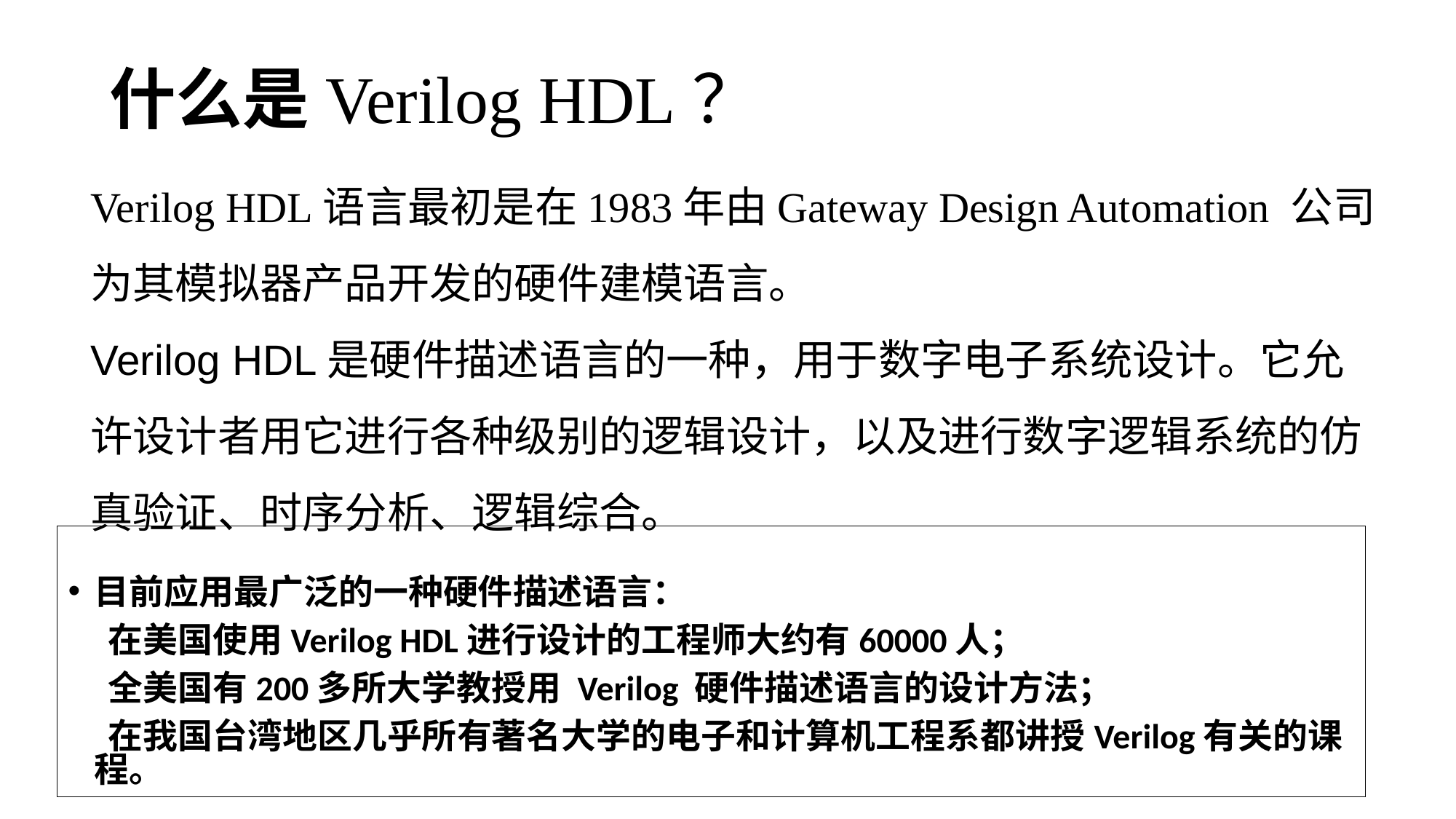

# 什么是Verilog HDL？
Verilog HDL语言最初是在1983年由Gateway Design Automation 公司为其模拟器产品开发的硬件建模语言。
Verilog HDL是硬件描述语言的一种，用于数字电子系统设计。它允许设计者用它进行各种级别的逻辑设计，以及进行数字逻辑系统的仿真验证、时序分析、逻辑综合。

目前应用最广泛的一种硬件描述语言：
    在美国使用Verilog HDL进行设计的工程师大约有60000人；
    全美国有200多所大学教授用 Verilog 硬件描述语言的设计方法；
    在我国台湾地区几乎所有著名大学的电子和计算机工程系都讲授Verilog有关的课程。